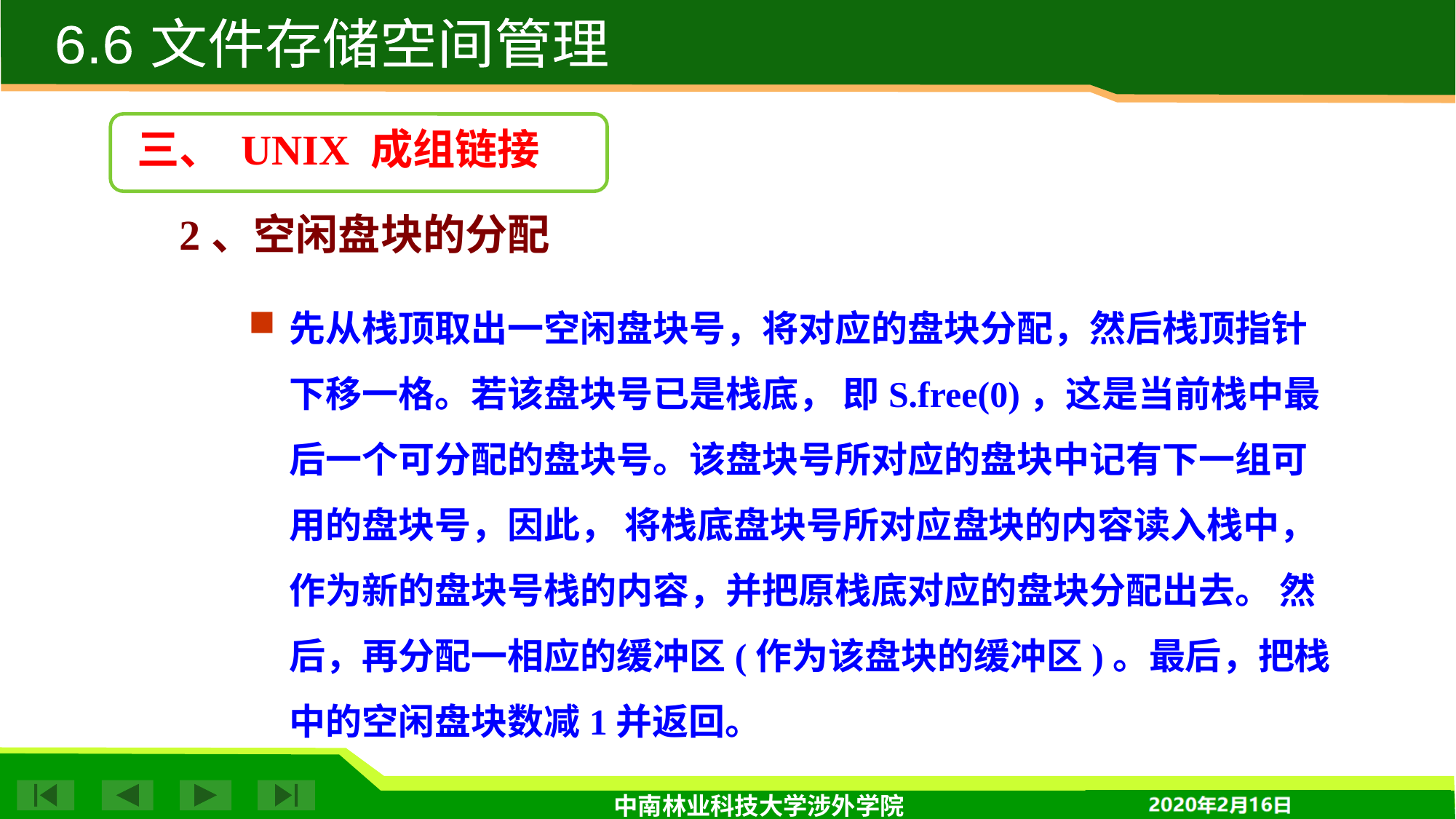

6.6 文件存储空间管理

三、 UNIX 成组链接
2、空闲盘块的分配
先从栈顶取出一空闲盘块号，将对应的盘块分配，然后栈顶指针下移一格。若该盘块号已是栈底， 即S.free(0)，这是当前栈中最后一个可分配的盘块号。该盘块号所对应的盘块中记有下一组可用的盘块号，因此， 将栈底盘块号所对应盘块的内容读入栈中，作为新的盘块号栈的内容，并把原栈底对应的盘块分配出去。 然后，再分配一相应的缓冲区(作为该盘块的缓冲区)。最后，把栈中的空闲盘块数减1并返回。